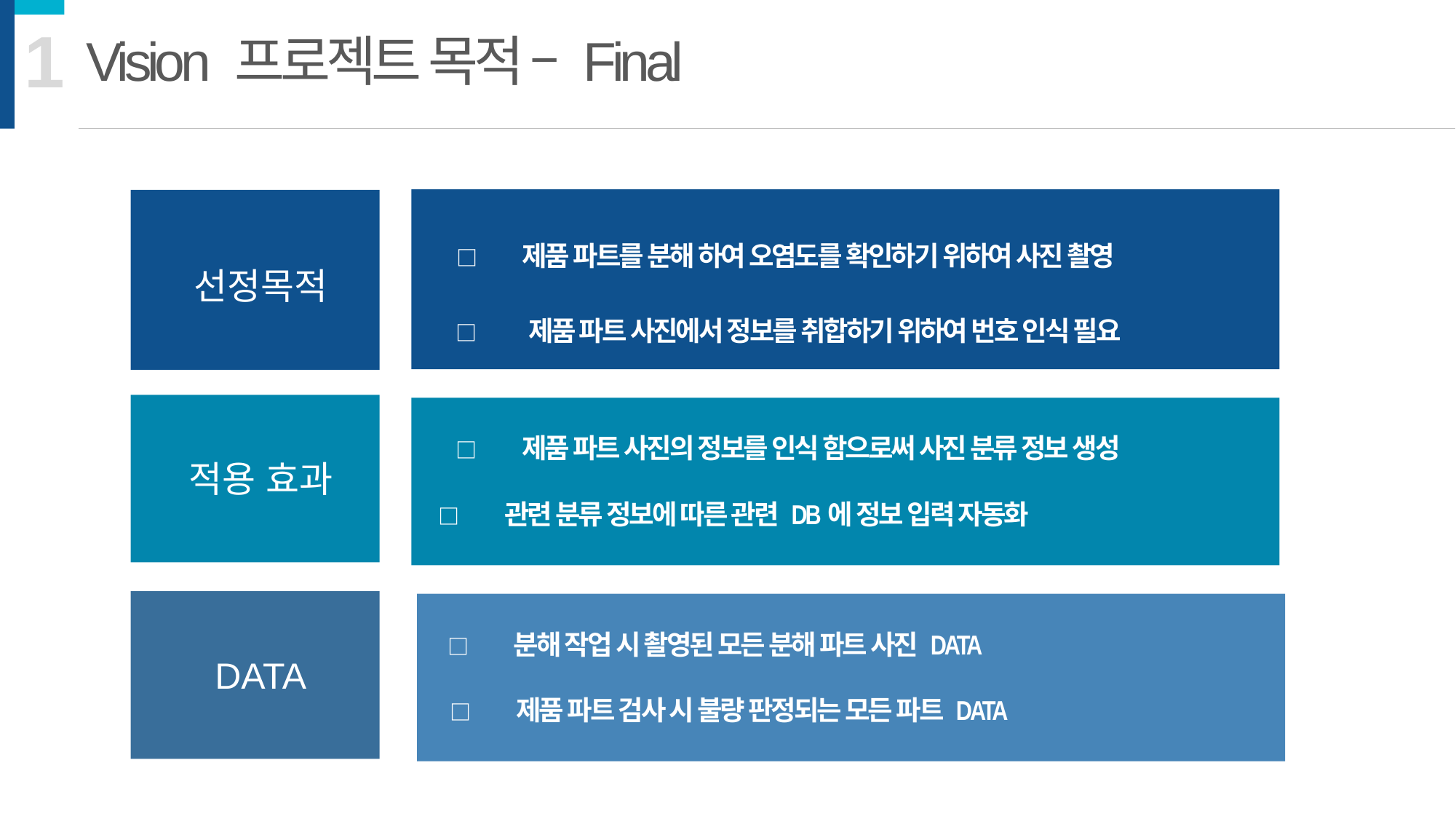

1
Vision 프로젝트 목적 – Final

□       제품 파트를 분해 하여 오염도를 확인하기 위하여 사진 촬영
□       제품 파트 사진에서 정보를 취합하기 위하여 번호 인식 필요

선정목적

적용 효과

□       제품 파트 사진의 정보를 인식 함으로써 사진 분류 정보 생성
□       관련 분류 정보에 따른 관련 DB에 정보 입력 자동화

DATA

□       분해 작업 시 촬영된 모든 분해 파트 사진 DATA
□       제품 파트 검사 시 불량 판정되는 모든 파트 DATA